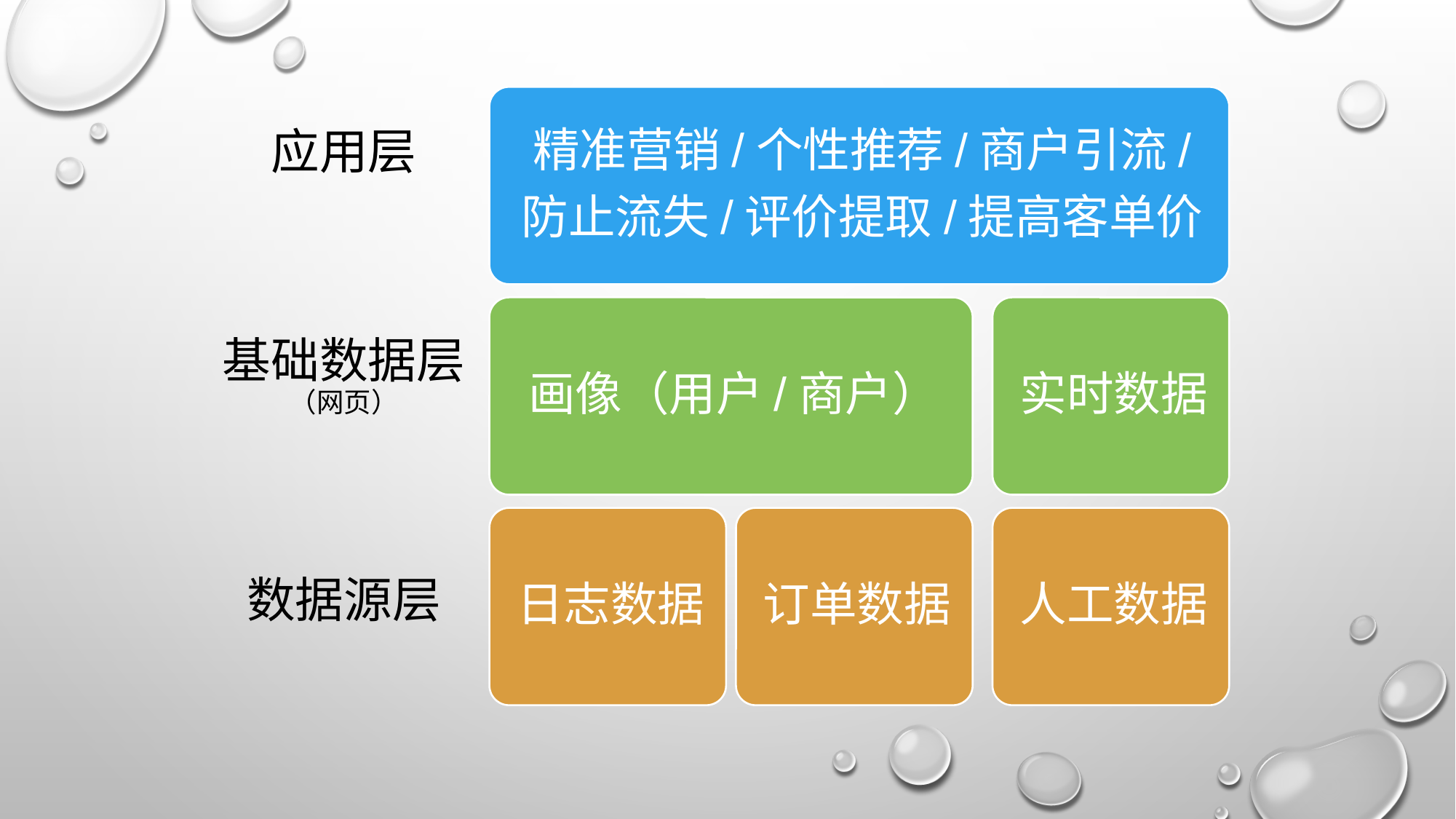

# 应用层 基础数据层 （网页） 数据源层
精准营销/个性推荐/商户引流/
防止流失/评价提取/提高客单价
画像（用户/商户）
日志数据
订单数据
实时数据
人工数据